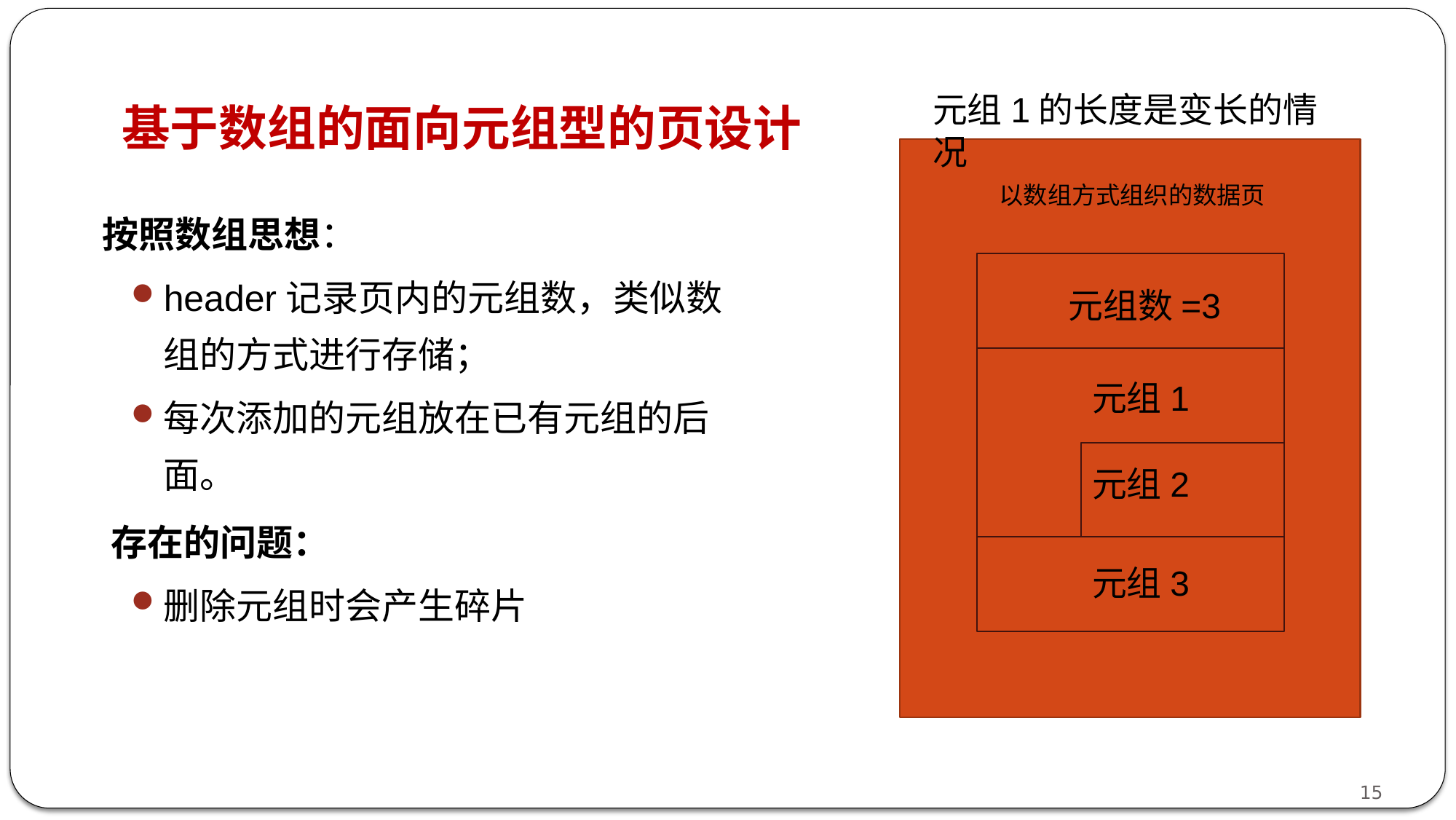

# 基于数组的面向元组型的页设计
元组1的长度是变长的情况

以数组方式组织的数据页

元组数=3

元组1

元组2

元组3
删除元组1的情况

以数组方式组织的数据页

元组数=2

元组2

元组3
 按照数组思想：
header记录页内的元组数，类似数组的方式进行存储；
每次添加的元组放在已有元组的后面。
  存在的问题：
删除元组时会产生碎片

以数组方式组织的数据页

元组数=3

元组1

元组2

元组3
15